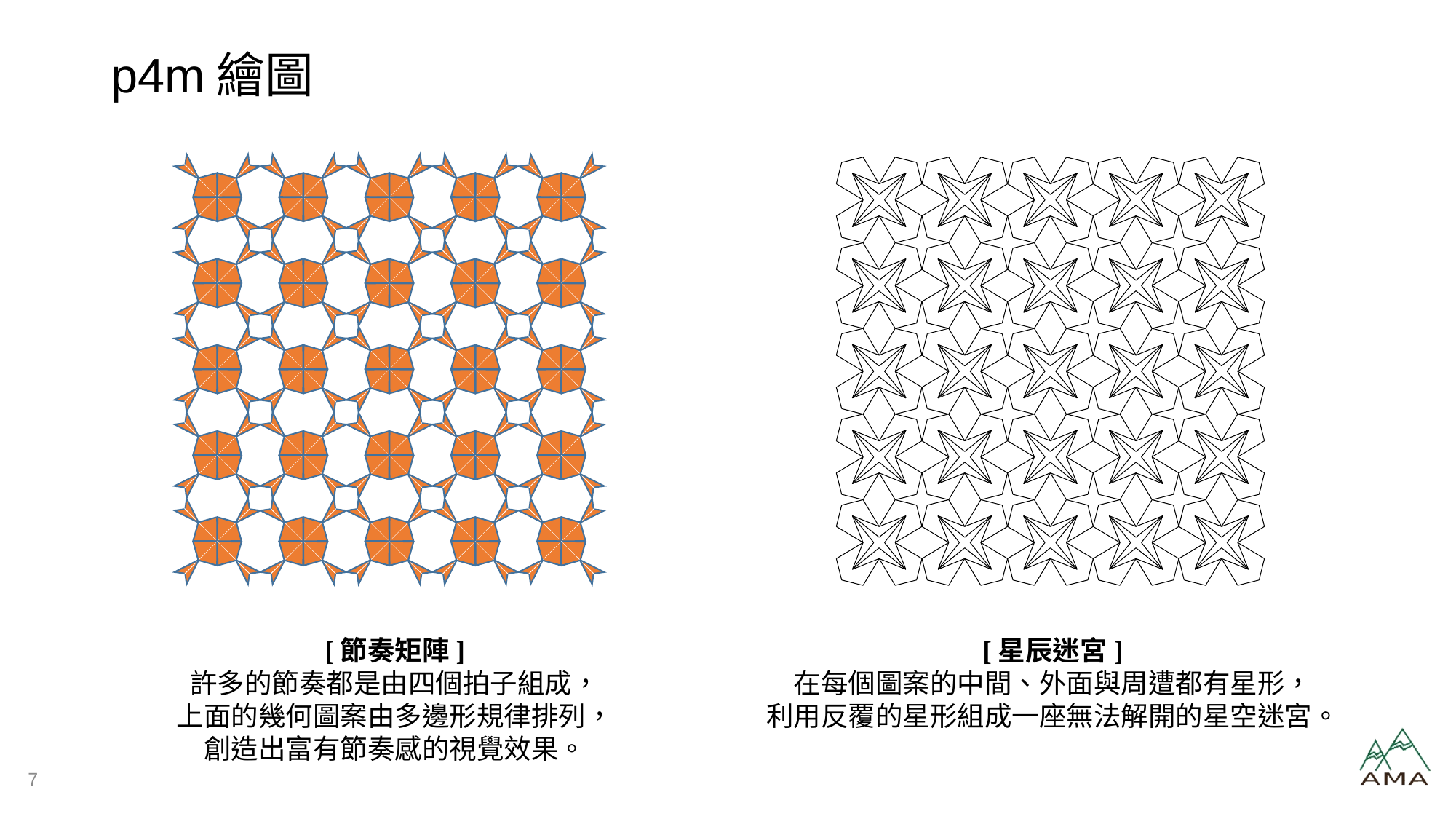

# p4m繪圖

[節奏矩陣]
許多的節奏都是由四個拍子組成，
上面的幾何圖案由多邊形規律排列，
創造出富有節奏感的視覺效果。
[星辰迷宮]
在每個圖案的中間、外面與周遭都有星形，
利用反覆的星形組成一座無法解開的星空迷宮。
7